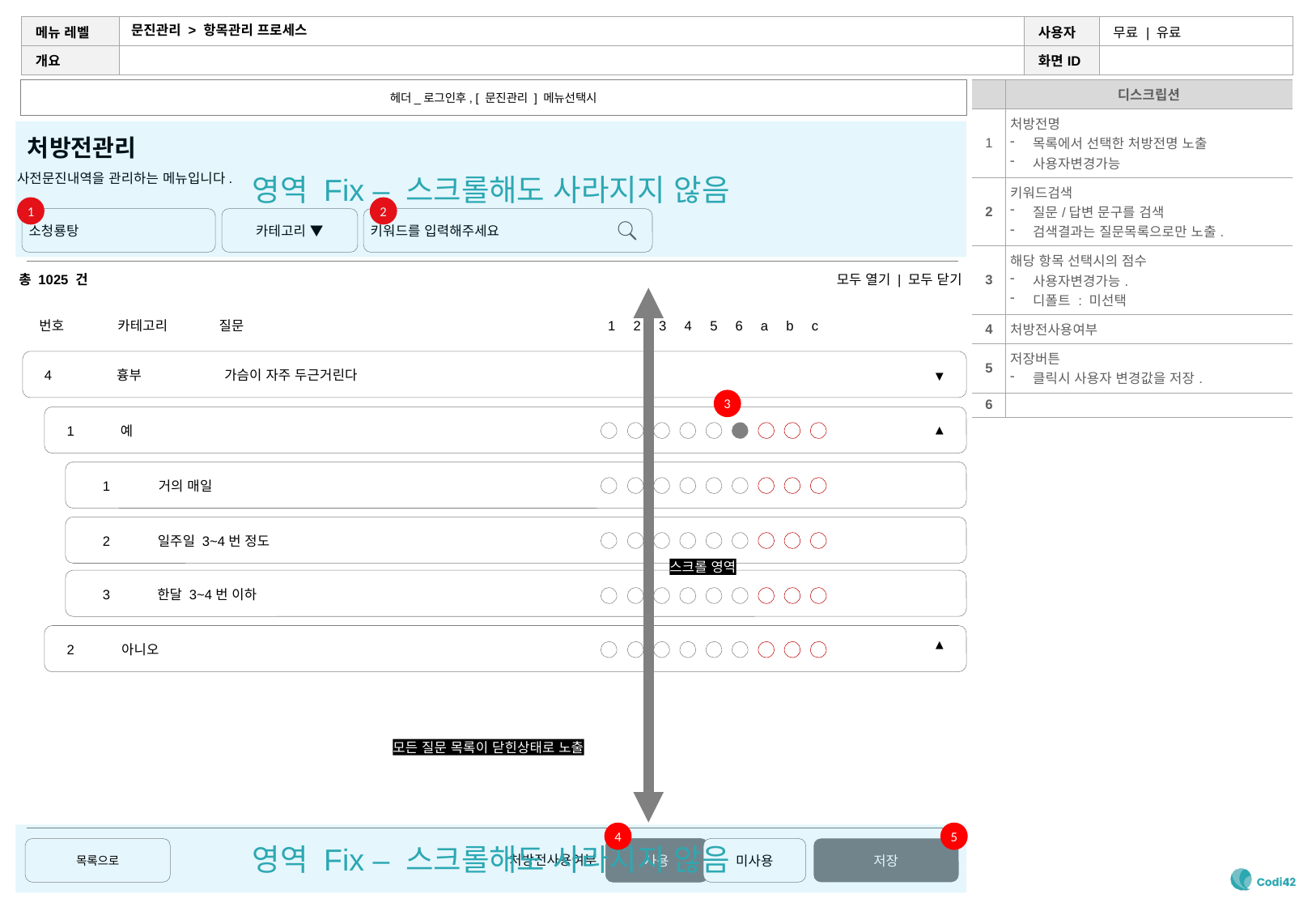

# 문진관리 > 항목관리 프로세스

헤더_로그인후, [ 문진관리 ] 메뉴선택시
|  | 디스크립션 |
| --- | --- |
| 1 | 처방전명 목록에서 선택한 처방전명 노출 사용자변경가능 |
| 2 | 키워드검색 질문/답변 문구를 검색 검색결과는 질문목록으로만 노출. |
| 3 | 해당 항목 선택시의 점수 사용자변경가능. 디폴트 : 미선택 |
| 4 | 처방전사용여부 |
| 5 | 저장버튼 클릭시 사용자 변경값을 저장. |
| 6 |  |
영역 Fix – 스크롤해도 사라지지 않음
처방전관리
사전문진내역을 관리하는 메뉴입니다.
1
2
소청룡탕
키워드를 입력해주세요

카테고리 ▼
총 1025 건
모두 열기 | 모두 닫기
번호
카테고리
질문
1
2
3
4
5
6
a
b
c

4
흉부
가슴이 자주 두근거린다
▼
3

1
예
▼

1
거의 매일

2
일주일 3~4번 정도
스크롤 영역

3
한달 3~4번 이하

▼
2
아니오
모든 질문 목록이 닫힌상태로 노출
4
5
영역 Fix – 스크롤해도 사라지지 않음
목록으로
사용
미사용
저장
처방전사용여부